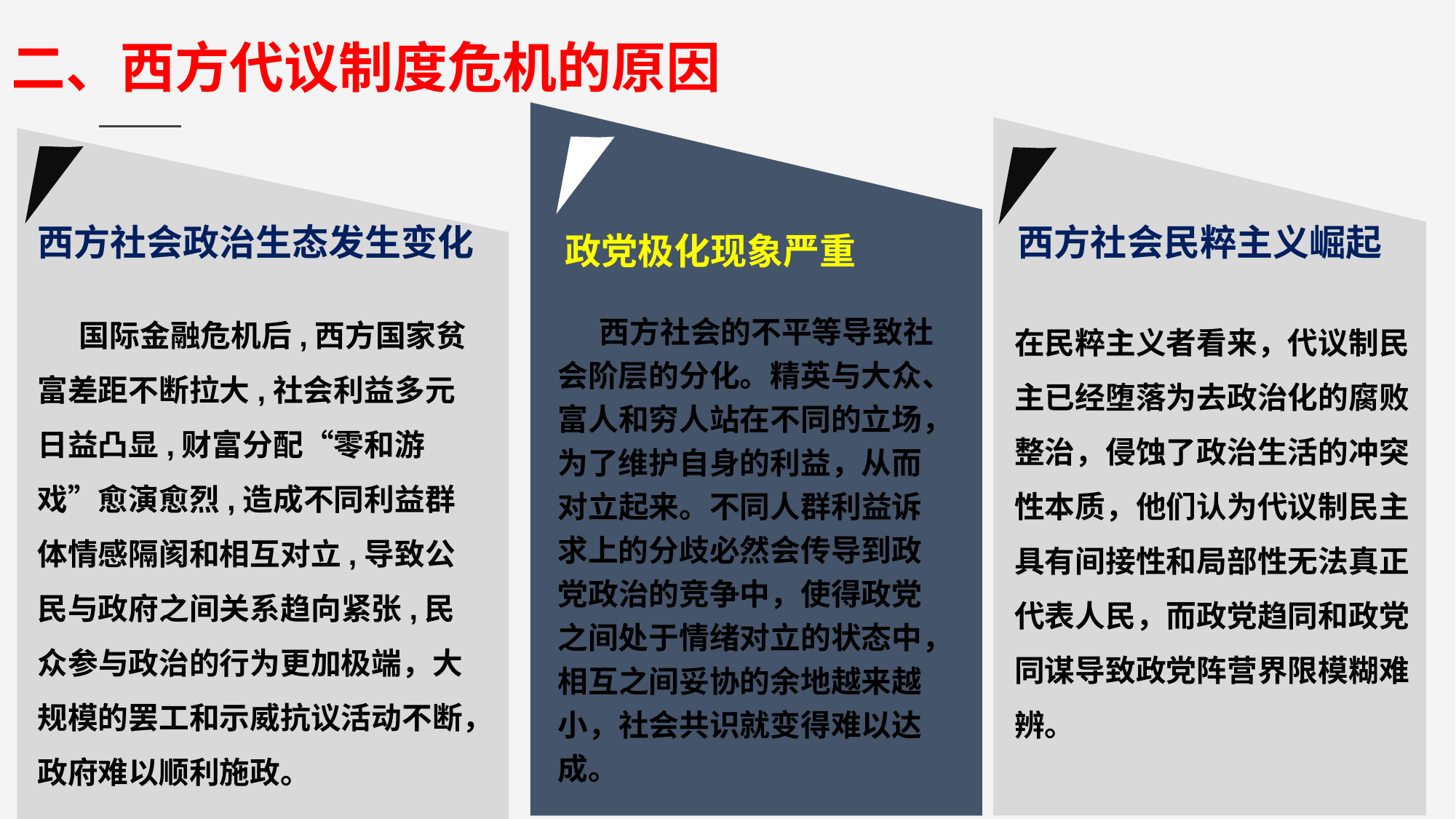

二、西方代议制度危机的原因

西方社会民粹主义崛起
西方社会政治生态发生变化
政党极化现象严重
     国际金融危机后,西方国家贫富差距不断拉大,社会利益多元日益凸显,财富分配“零和游戏”愈演愈烈,造成不同利益群体情感隔阂和相互对立,导致公民与政府之间关系趋向紧张,民众参与政治的行为更加极端，大规模的罢工和示威抗议活动不断，政府难以顺利施政。
     西方社会的不平等导致社会阶层的分化。精英与大众、富人和穷人站在不同的立场，为了维护自身的利益，从而对立起来。不同人群利益诉求上的分歧必然会传导到政党政治的竞争中，使得政党之间处于情绪对立的状态中，相互之间妥协的余地越来越小，社会共识就变得难以达成。
在民粹主义者看来，代议制民主已经堕落为去政治化的腐败整治，侵蚀了政治生活的冲突性本质，他们认为代议制民主具有间接性和局部性无法真正代表人民，而政党趋同和政党同谋导致政党阵营界限模糊难辨。